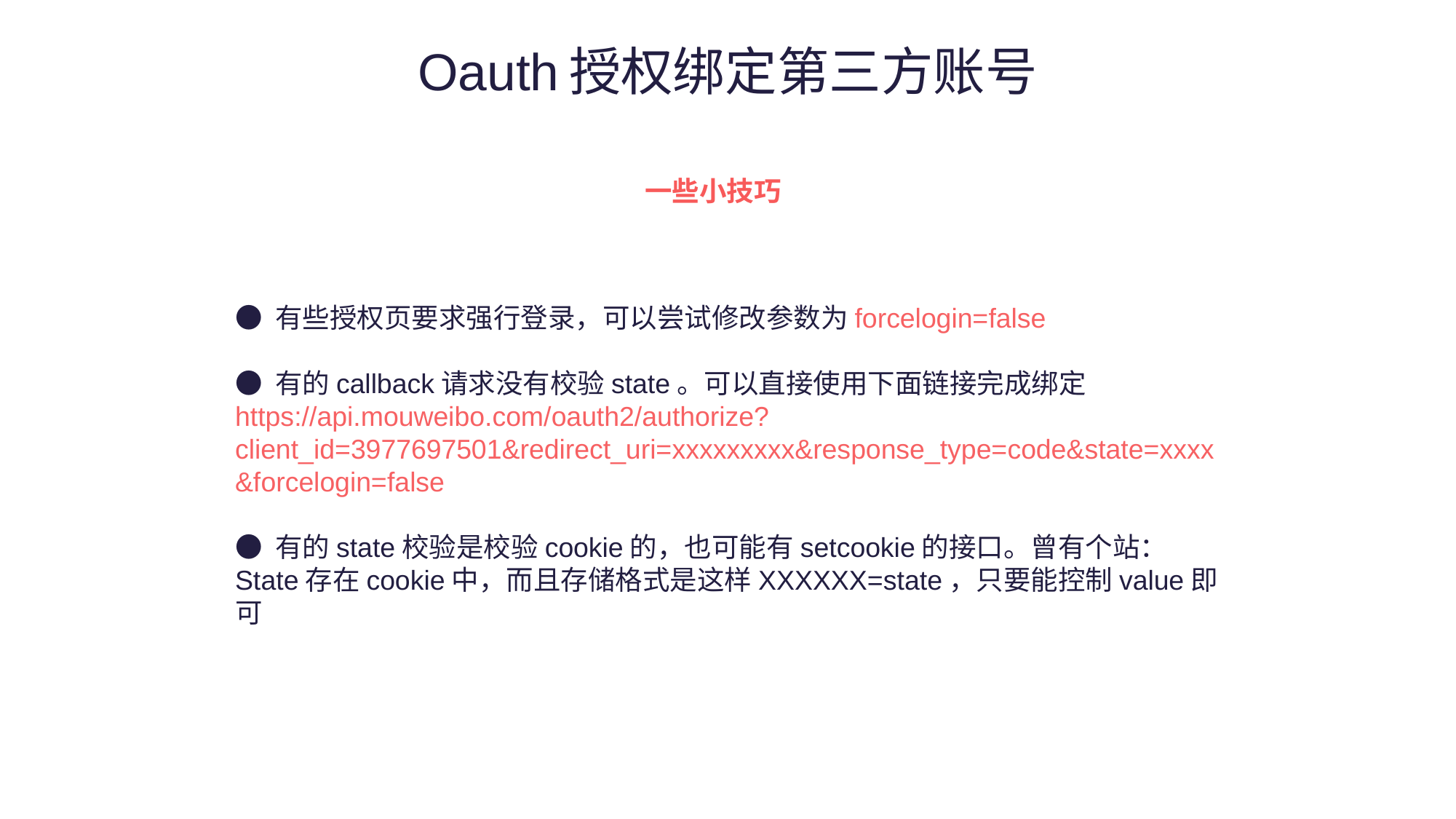

# Oauth授权绑定第三方账号
一些小技巧
● 有些授权页要求强行登录，可以尝试修改参数为forcelogin=false

● 有的callback请求没有校验state。可以直接使用下面链接完成绑定
https://api.mouweibo.com/oauth2/authorize?client_id=3977697501&redirect_uri=xxxxxxxxx&response_type=code&state=xxxx&forcelogin=false

● 有的state校验是校验cookie的，也可能有setcookie的接口。曾有个站：
State存在cookie中，而且存储格式是这样XXXXXX=state，只要能控制value即可